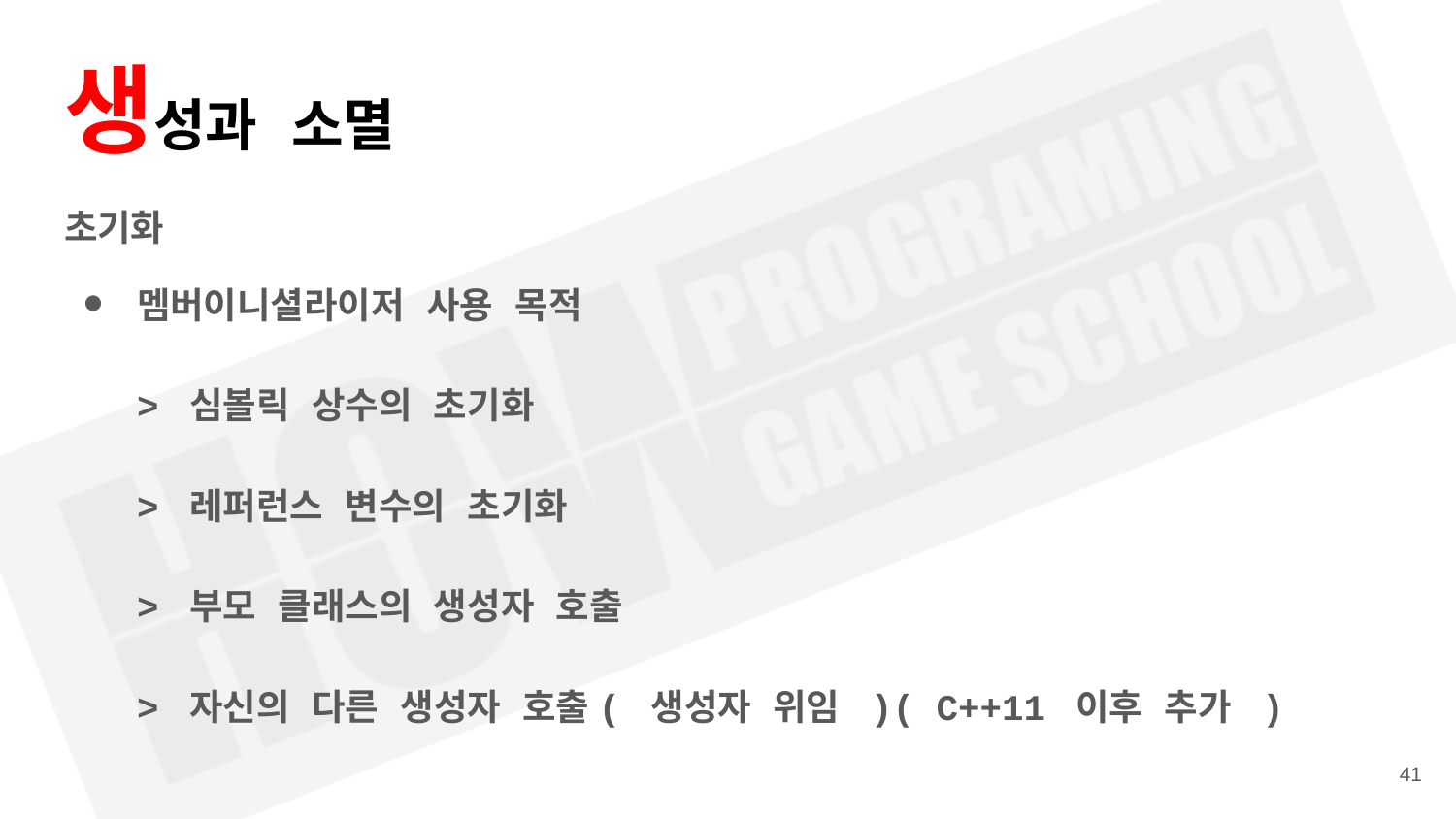

# 생성과 소멸
초기화
멤버이니셜라이저 사용 목적
> 심볼릭 상수의 초기화
> 레퍼런스 변수의 초기화
> 부모 클래스의 생성자 호출
> 자신의 다른 생성자 호출( 생성자 위임 )( C++11 이후 추가 )
41